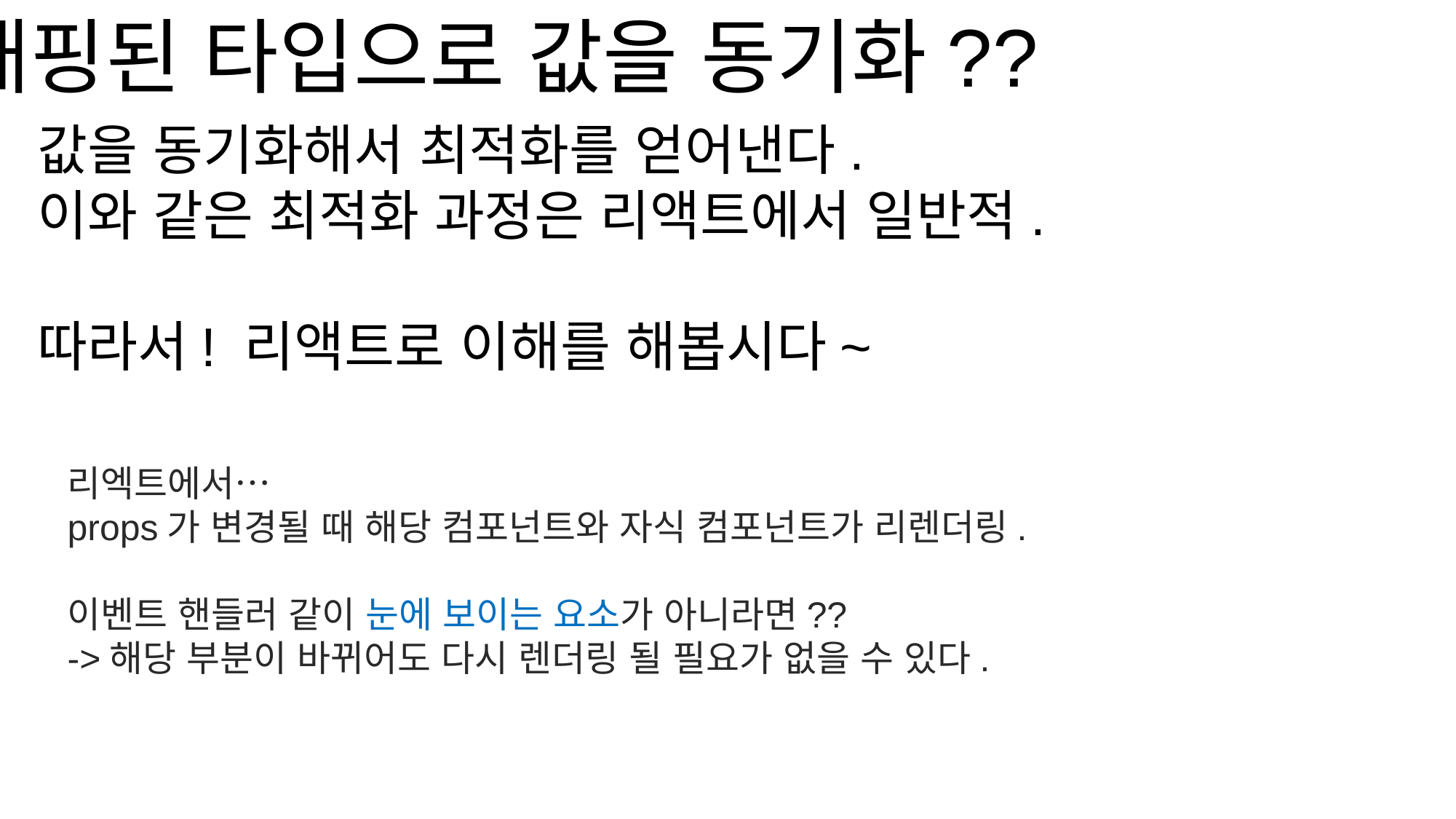

매핑된 타입으로 값을 동기화??
값을 동기화해서 최적화를 얻어낸다.
이와 같은 최적화 과정은 리액트에서 일반적.

따라서! 리액트로 이해를 해봅시다~
리엑트에서…
props가 변경될 때 해당 컴포넌트와 자식 컴포넌트가 리렌더링.

이벤트 핸들러 같이 눈에 보이는 요소가 아니라면??
->해당 부분이 바뀌어도 다시 렌더링 될 필요가 없을 수 있다.